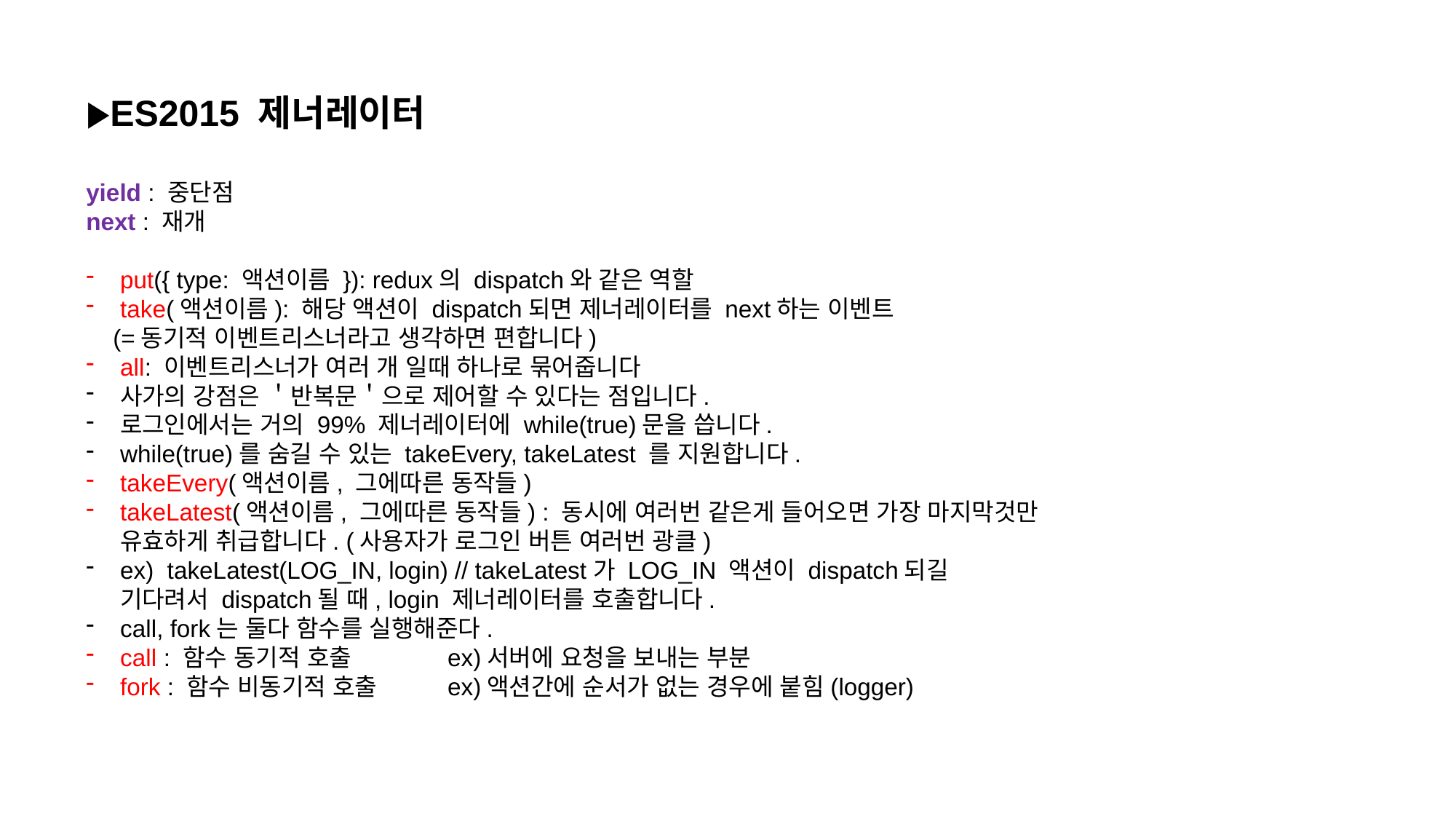

▶ES2015 제너레이터

yield : 중단점
next : 재개

put({ type: 액션이름 }): redux의 dispatch와 같은 역할
take(액션이름): 해당 액션이 dispatch되면 제너레이터를 next하는 이벤트
    (=동기적 이벤트리스너라고 생각하면 편합니다)
all: 이벤트리스너가 여러 개 일때 하나로 묶어줍니다
사가의 강점은 ＇반복문＇으로 제어할 수 있다는 점입니다.
로그인에서는 거의 99% 제너레이터에 while(true)문을 씁니다.
while(true)를 숨길 수 있는 takeEvery, takeLatest 를 지원합니다.
takeEvery(액션이름, 그에따른 동작들)
takeLatest(액션이름, 그에따른 동작들) : 동시에 여러번 같은게 들어오면 가장 마지막것만 유효하게 취급합니다. (사용자가 로그인 버튼 여러번 광클)
ex)  takeLatest(LOG_IN, login) // takeLatest가 LOG_IN 액션이 dispatch되길 기다려서 dispatch될 때, login 제너레이터를 호출합니다.
call, fork는 둘다 함수를 실행해준다.
call : 함수 동기적 호출 	ex)서버에 요청을 보내는 부분
fork : 함수 비동기적 호출	ex)액션간에 순서가 없는 경우에 붙힘(logger)